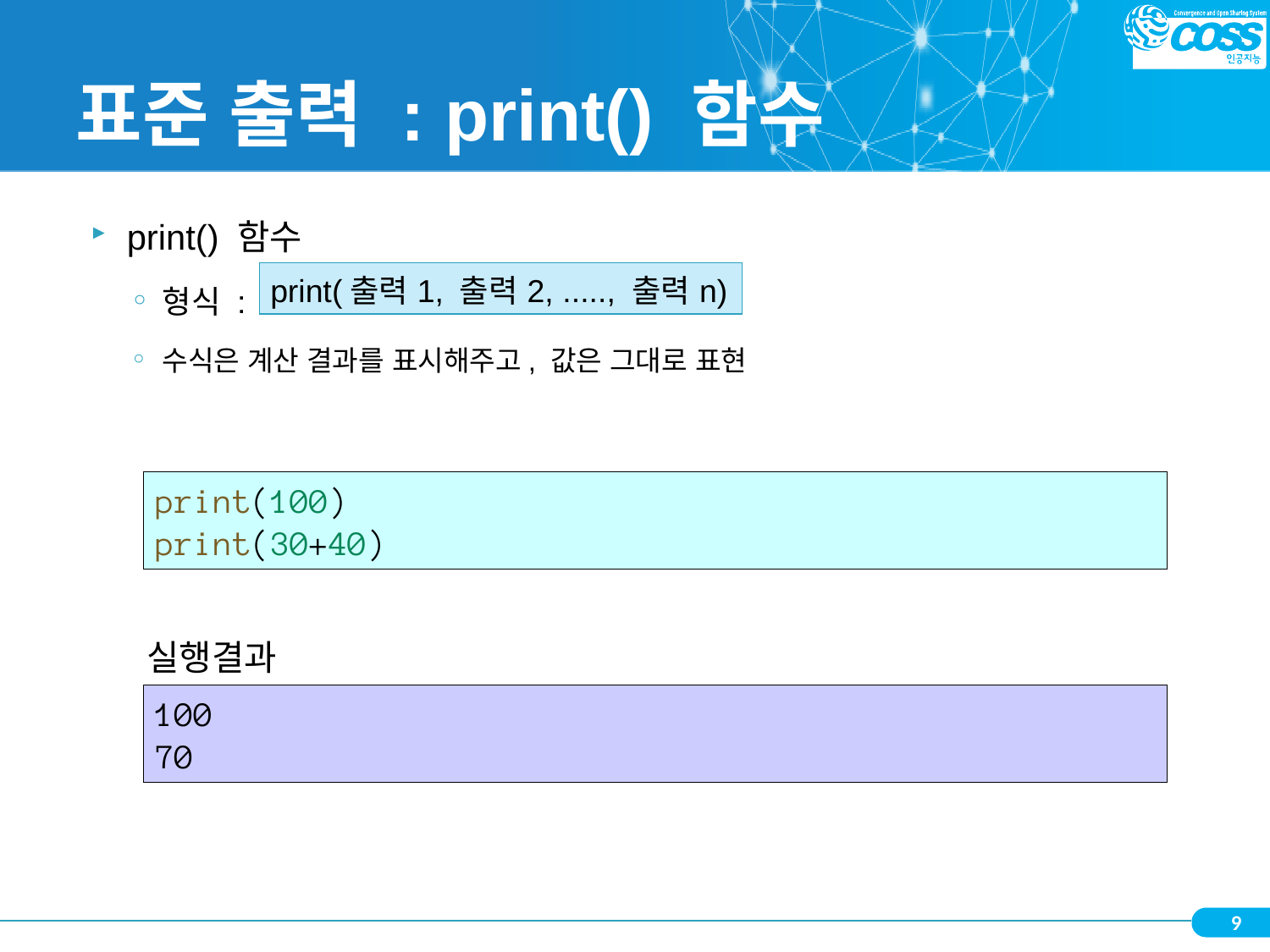

# 표준 출력 : print() 함수
print() 함수
형식 :
수식은 계산 결과를 표시해주고, 값은 그대로 표현

| print(출력1, 출력2, ....., 출력n) |
| --- |
print(100)
print(30+40)
실행결과
100
70